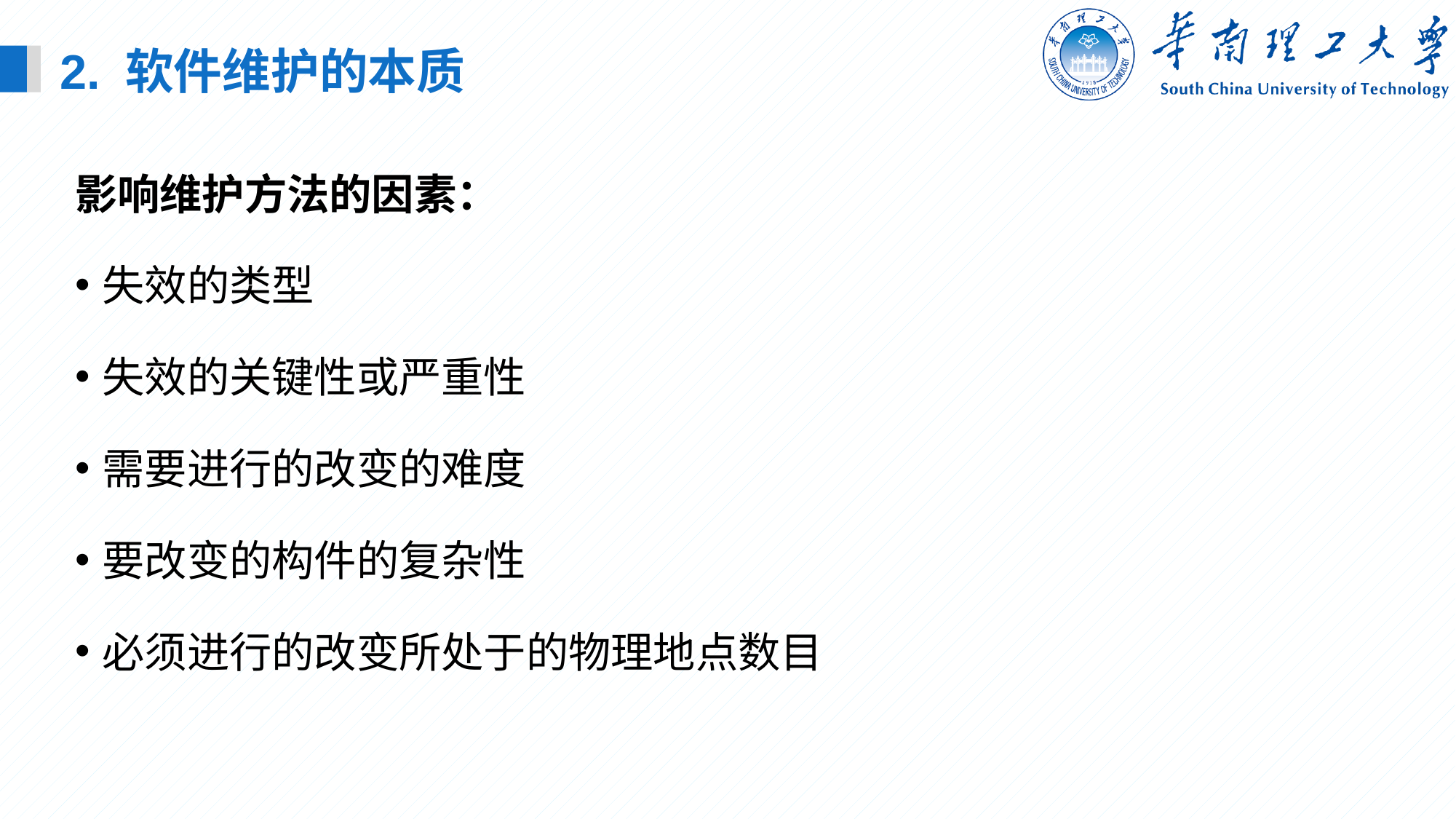

2. 软件维护的本质
影响维护方法的因素：
失效的类型
失效的关键性或严重性
需要进行的改变的难度
要改变的构件的复杂性
必须进行的改变所处于的物理地点数目